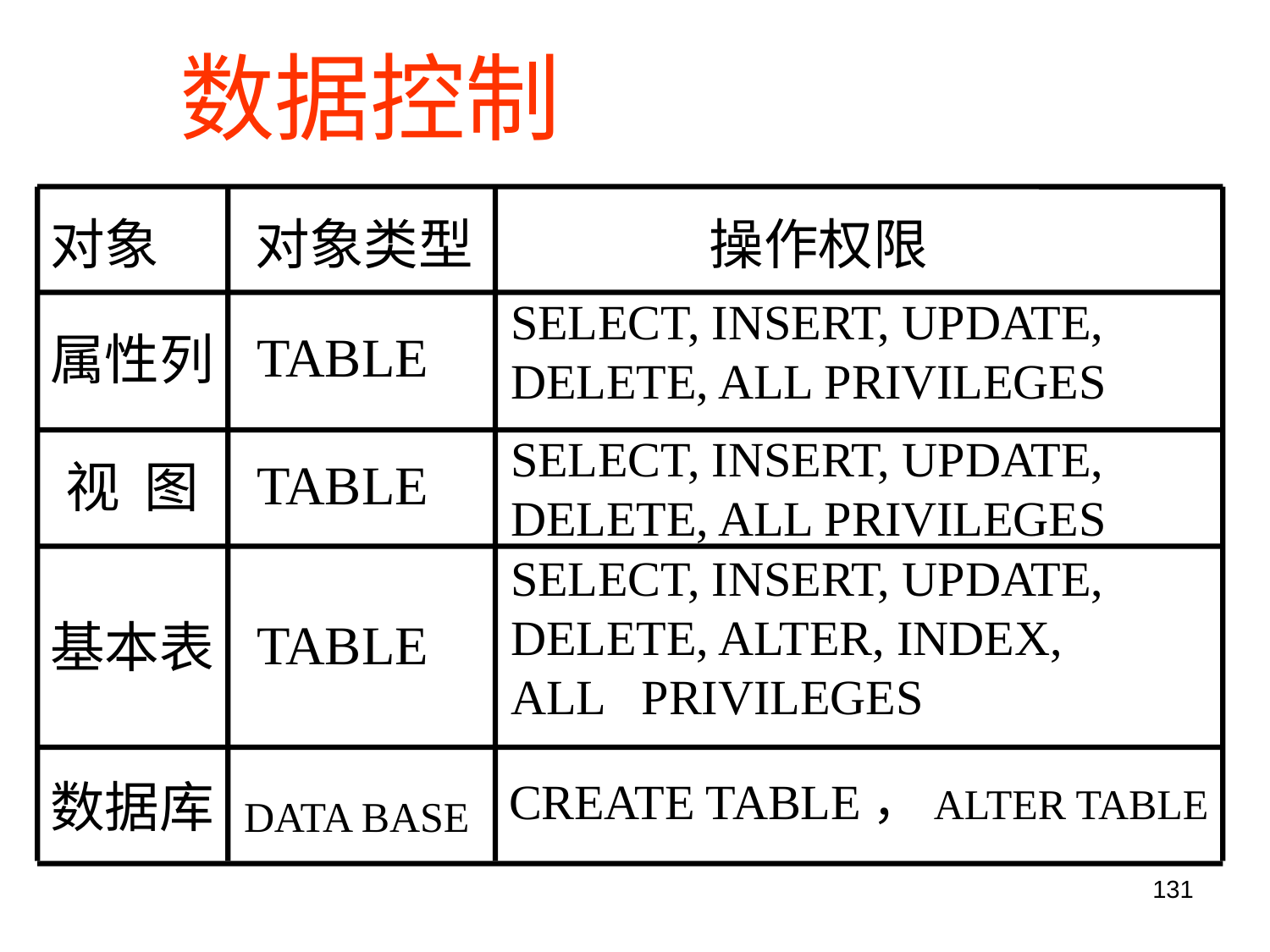

# 数据控制

对象
对象类型
操作权限

SELECT, INSERT, UPDATE, DELETE, ALL PRIVILEGES

TABLE

属性列

SELECT, INSERT, UPDATE, DELETE, ALL PRIVILEGES

TABLE

视  图

SELECT, INSERT, UPDATE, DELETE, ALTER, INDEX, ALL   PRIVILEGES

TABLE

基本表

CREATE TABLE，ALTER TABLE

数据库
DATA BASE

131